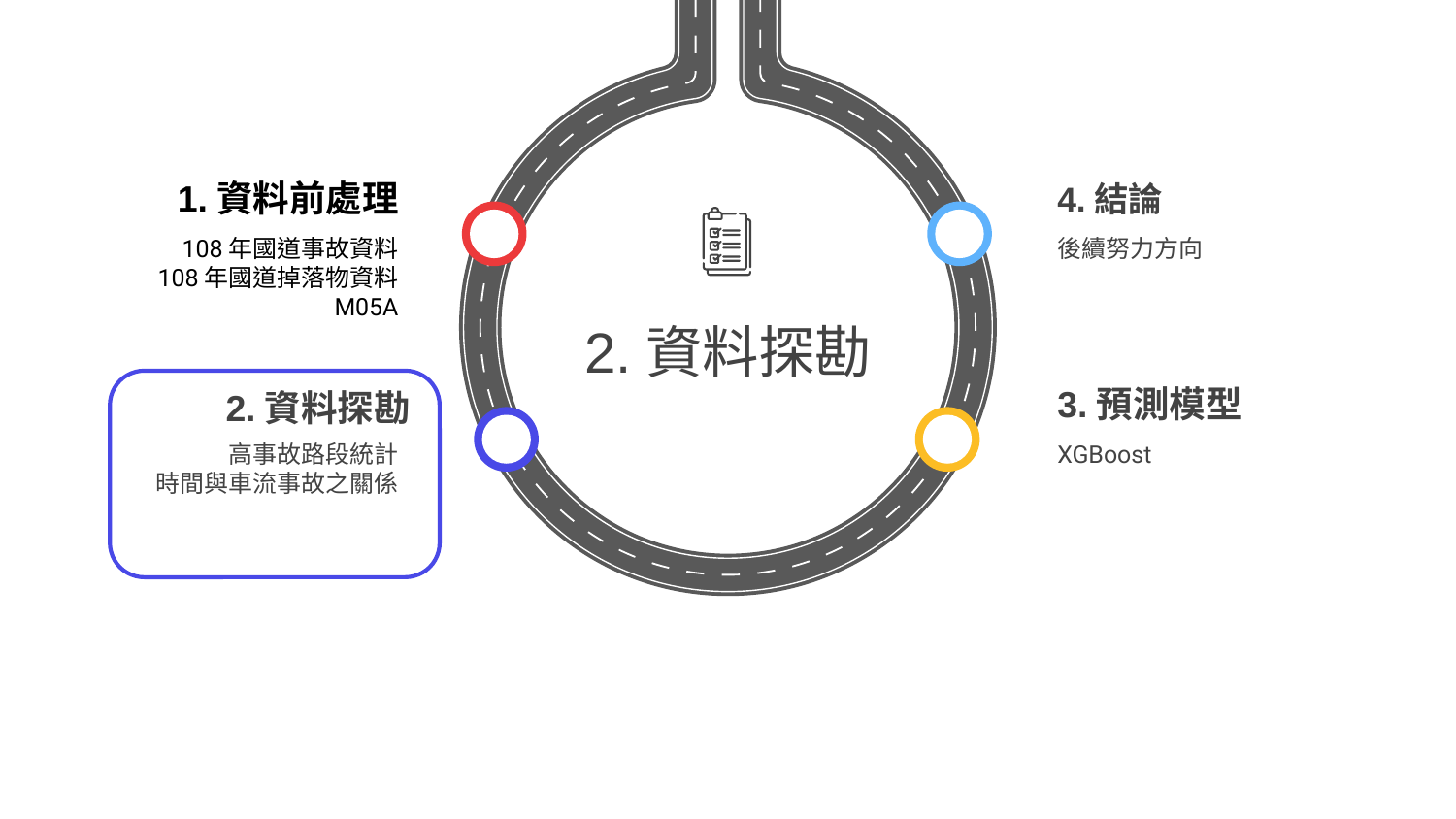

4.結論

後續努力方向
1.資料前處理

108年國道事故資料
108年國道掉落物資料
M05A

# 2.資料探勘
3.預測模型

XGBoost

2.資料探勘

高事故路段統計
時間與車流事故之關係